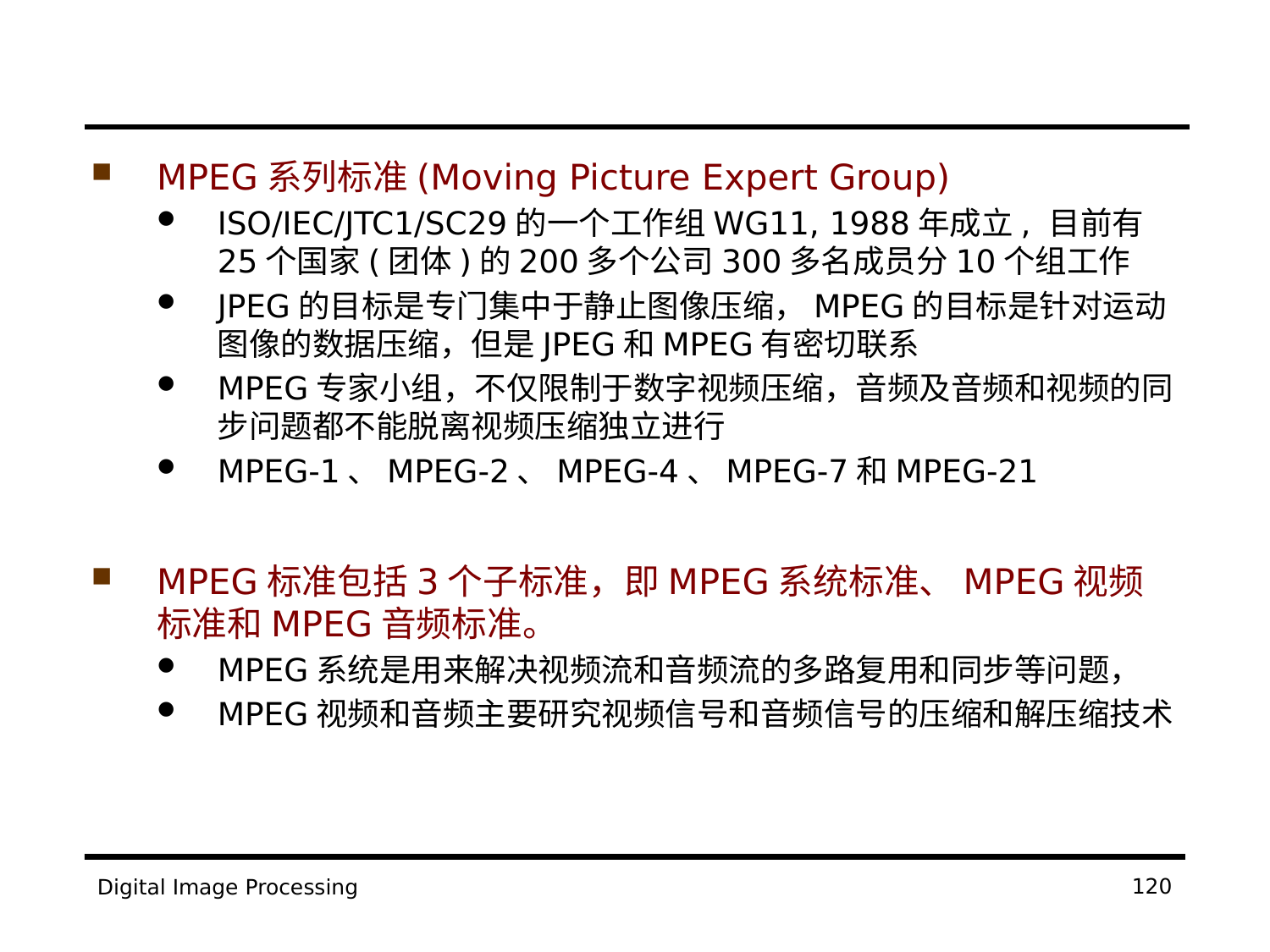

#
MPEG系列标准(Moving Picture Expert Group)
ISO/IEC/JTC1/SC29的一个工作组WG11, 1988年成立, 目前有25个国家(团体)的200多个公司300多名成员分10个组工作
JPEG的目标是专门集中于静止图像压缩，MPEG的目标是针对运动图像的数据压缩，但是JPEG和MPEG有密切联系
MPEG专家小组，不仅限制于数字视频压缩，音频及音频和视频的同步问题都不能脱离视频压缩独立进行
MPEG-1、MPEG-2、MPEG-4、MPEG-7和MPEG-21

MPEG标准包括3个子标准，即MPEG系统标准、MPEG视频标准和MPEG音频标准。
MPEG系统是用来解决视频流和音频流的多路复用和同步等问题，
MPEG视频和音频主要研究视频信号和音频信号的压缩和解压缩技术

120
Digital Image Processing